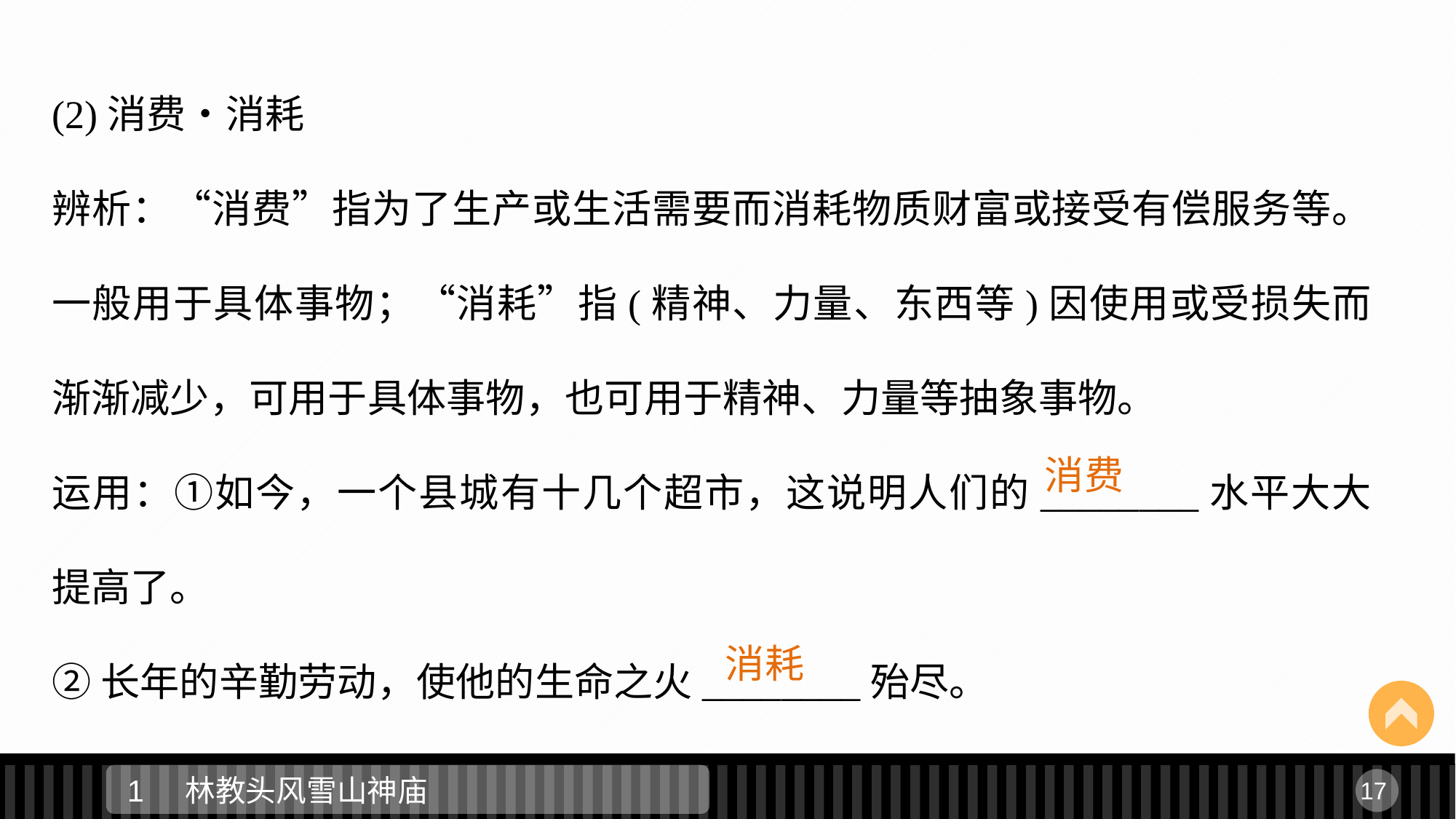

(2)消费•消耗
辨析：“消费”指为了生产或生活需要而消耗物质财富或接受有偿服务等。一般用于具体事物；“消耗”指(精神、力量、东西等)因使用或受损失而渐渐减少，可用于具体事物，也可用于精神、力量等抽象事物。
运用：①如今，一个县城有十几个超市，这说明人们的________水平大大提高了。
②长年的辛勤劳动，使他的生命之火________殆尽。
消费
消耗